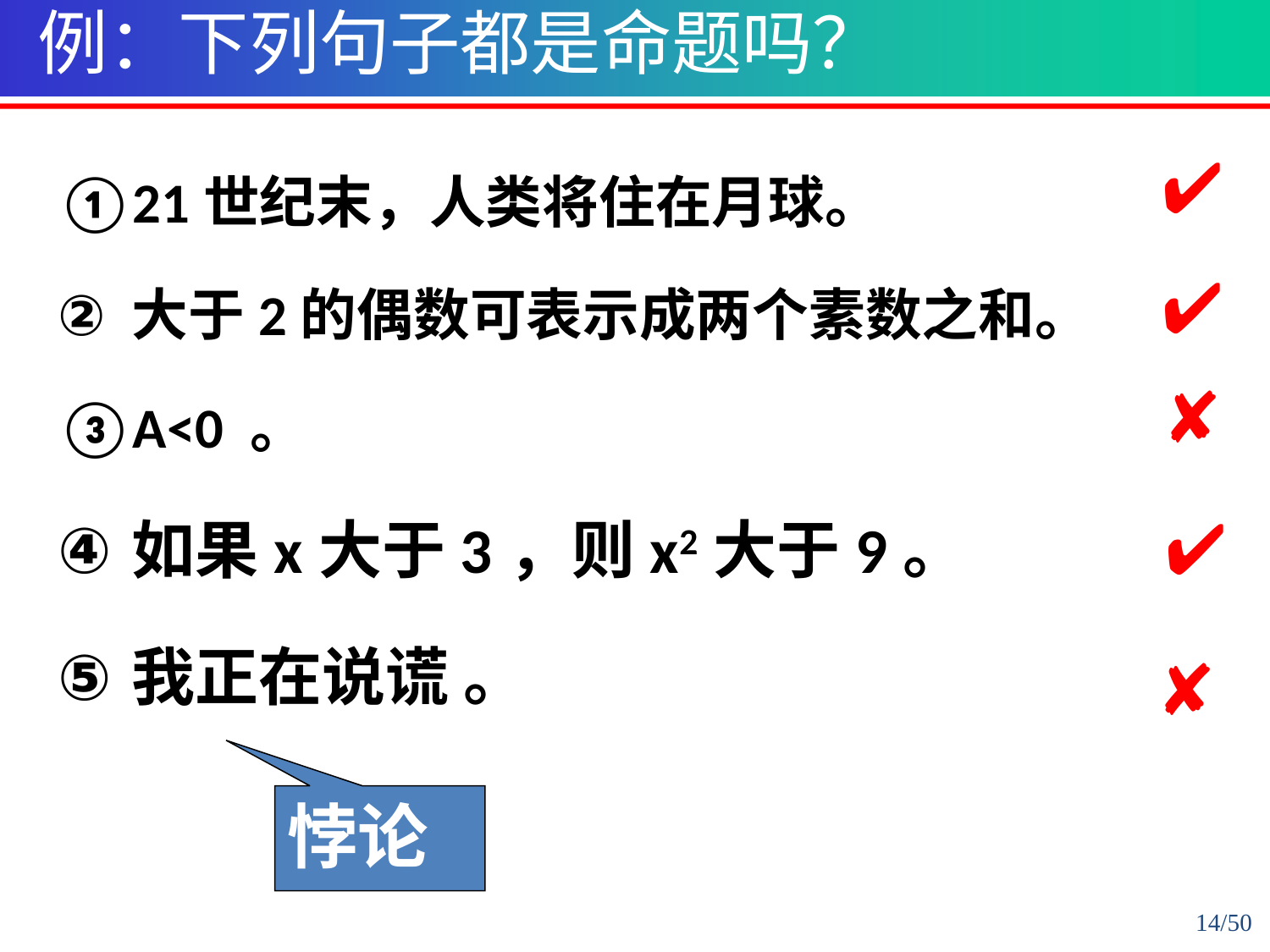

例：下列句子都是命题吗？
21世纪末，人类将住在月球。
大于2的偶数可表示成两个素数之和。
A<0 。
如果x大于3，则x2大于9。
我正在说谎 。
✔
✔
✘
✔
✘
悖论
14/50